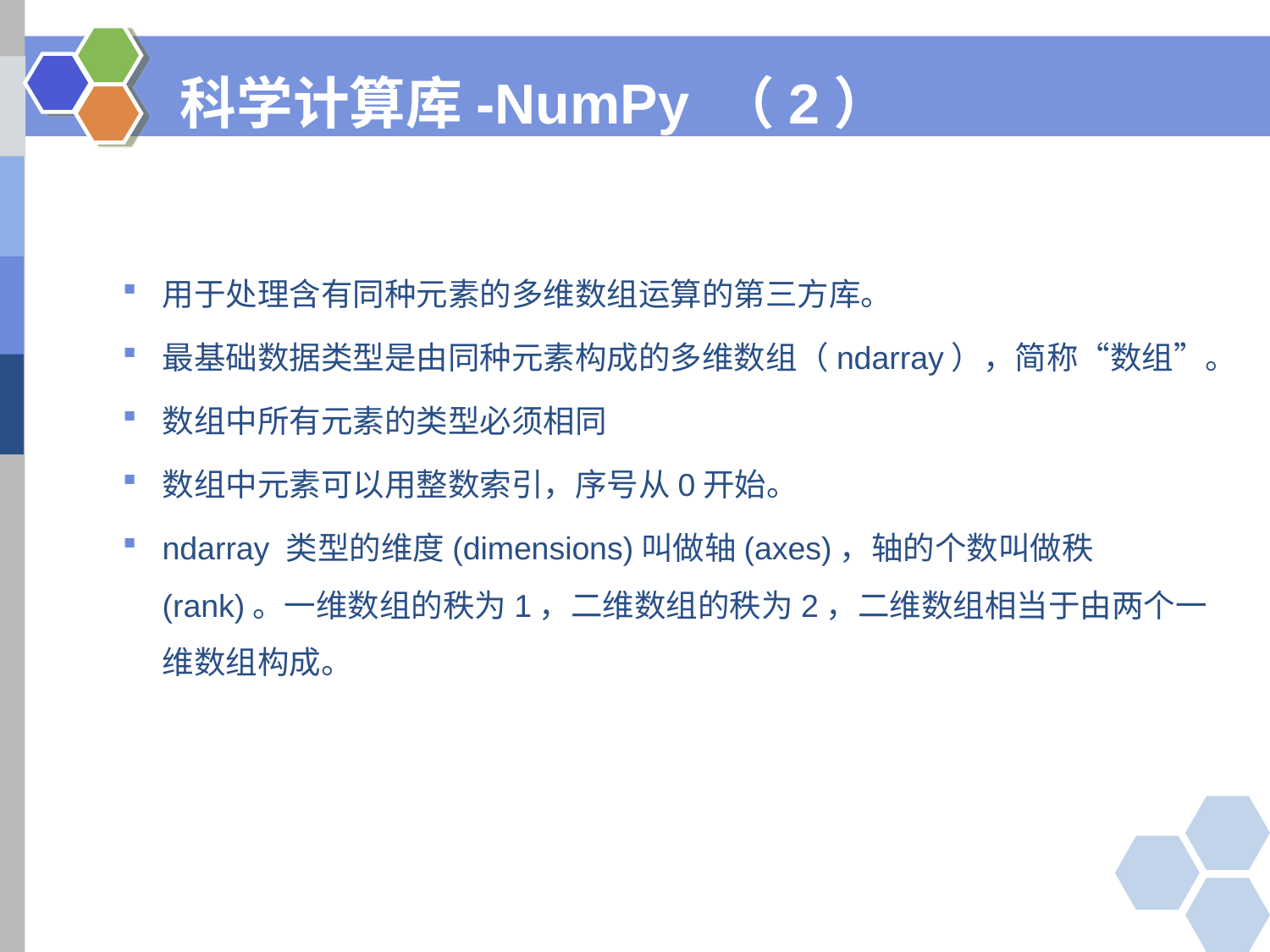

# 科学计算库-NumPy （2）
用于处理含有同种元素的多维数组运算的第三方库。
最基础数据类型是由同种元素构成的多维数组（ndarray），简称“数组”。
数组中所有元素的类型必须相同
数组中元素可以用整数索引，序号从0开始。
ndarray 类型的维度(dimensions)叫做轴(axes)，轴的个数叫做秩(rank)。一维数组的秩为1，二维数组的秩为2，二维数组相当于由两个一维数组构成。